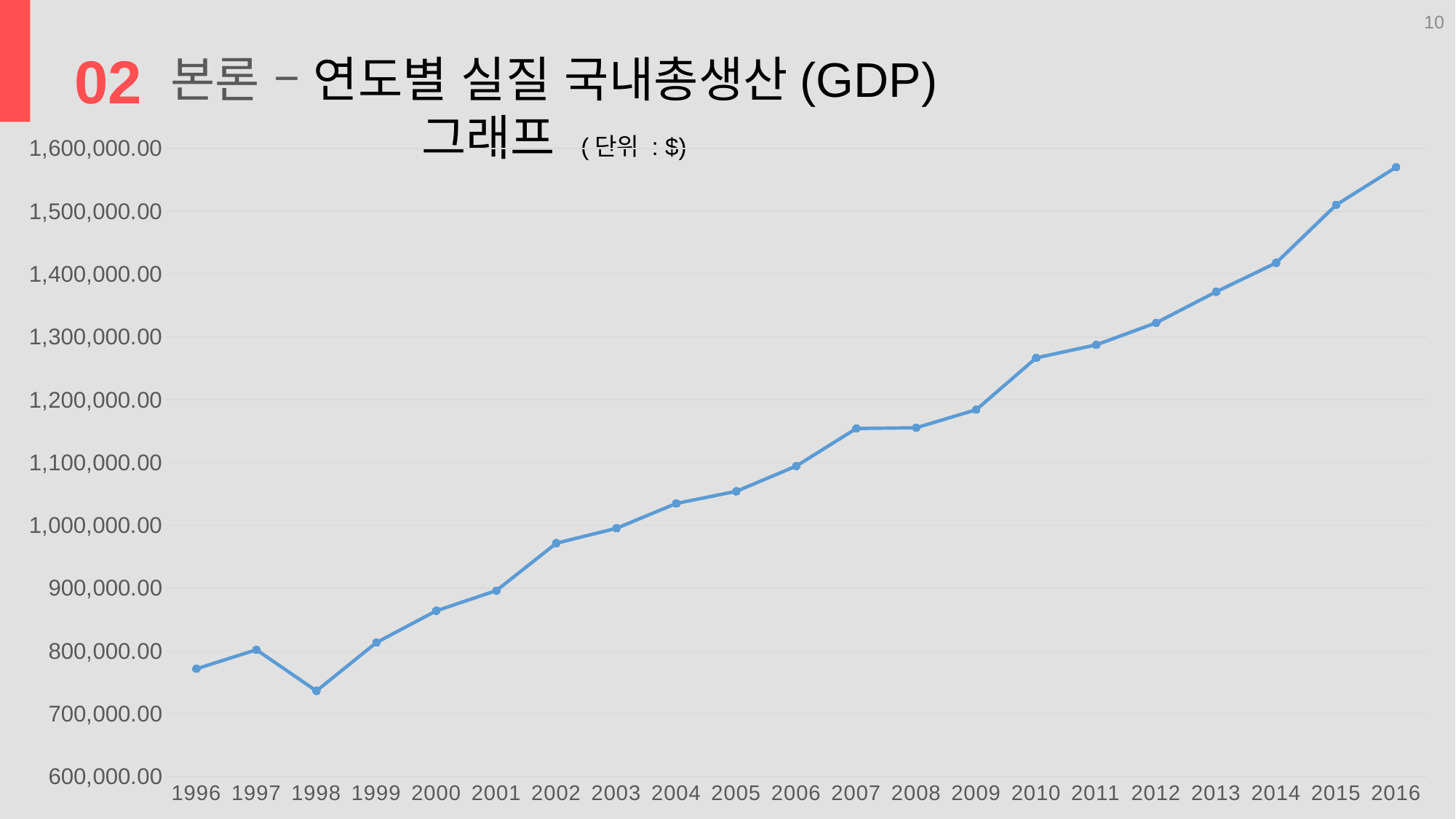

10
02
본론 – 연도별 실질 국내총생산(GDP) 그래프 (단위 : $)

### Chart

| Category | 725,801.50 |
|---|---|
| 1996 | 771785.0 |
| 1997 | 802025.9 |
| 1998 | 736588.4 |
| 1999 | 813530.1 |
| 2000 | 864168.2 |
| 2001 | 896226.5 |
| 2002 | 971687.2 |
| 2003 | 995303.6 |
| 2004 | 1034900.2 |
| 2005 | 1054203.0 |
| 2006 | 1094468.7 |
| 2007 | 1154246.5 |
| 2008 | 1155419.2 |
| 2009 | 1184103.9 |
| 2010 | 1266579.8 |
| 2011 | 1287282.3 |
| 2012 | 1322449.9 |
| 2013 | 1371733.2 |
| 2014 | 1417814.2 |
| 2015 | 1510005.5 |
| 2016 | 1569994.6 |